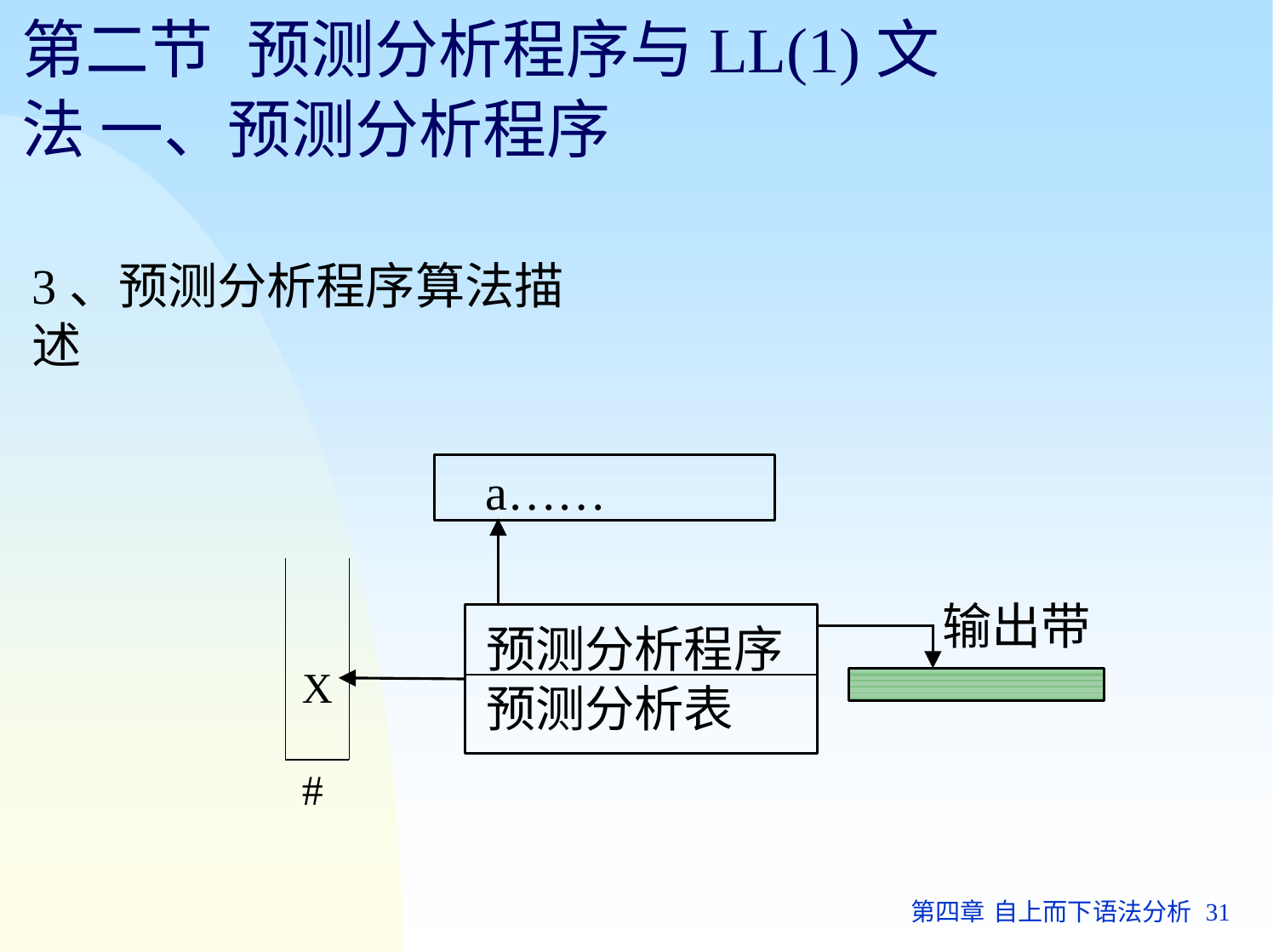

# 第二节	预测分析程序与LL(1)文法 一、预测分析程序
3、预测分析程序算法描述
a……

输出带

预测分析程序

X  #

预测分析表
第四章 自上而下语法分析 31